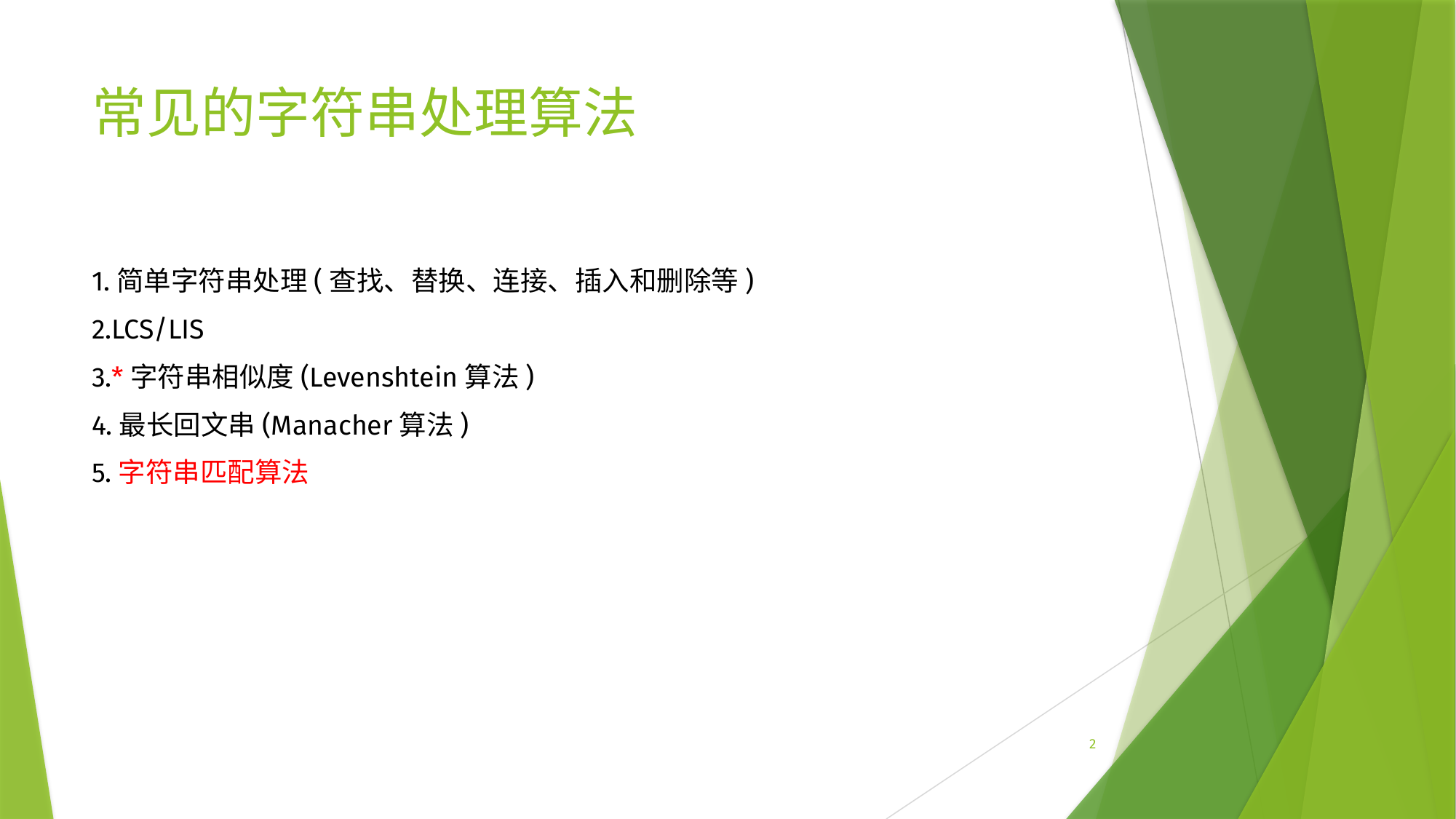

# 常见的字符串处理算法
1.简单字符串处理(查找、替换、连接、插入和删除等)
2.LCS/LIS
3.*字符串相似度(Levenshtein算法)
4.最长回文串(Manacher算法)
5.字符串匹配算法

2